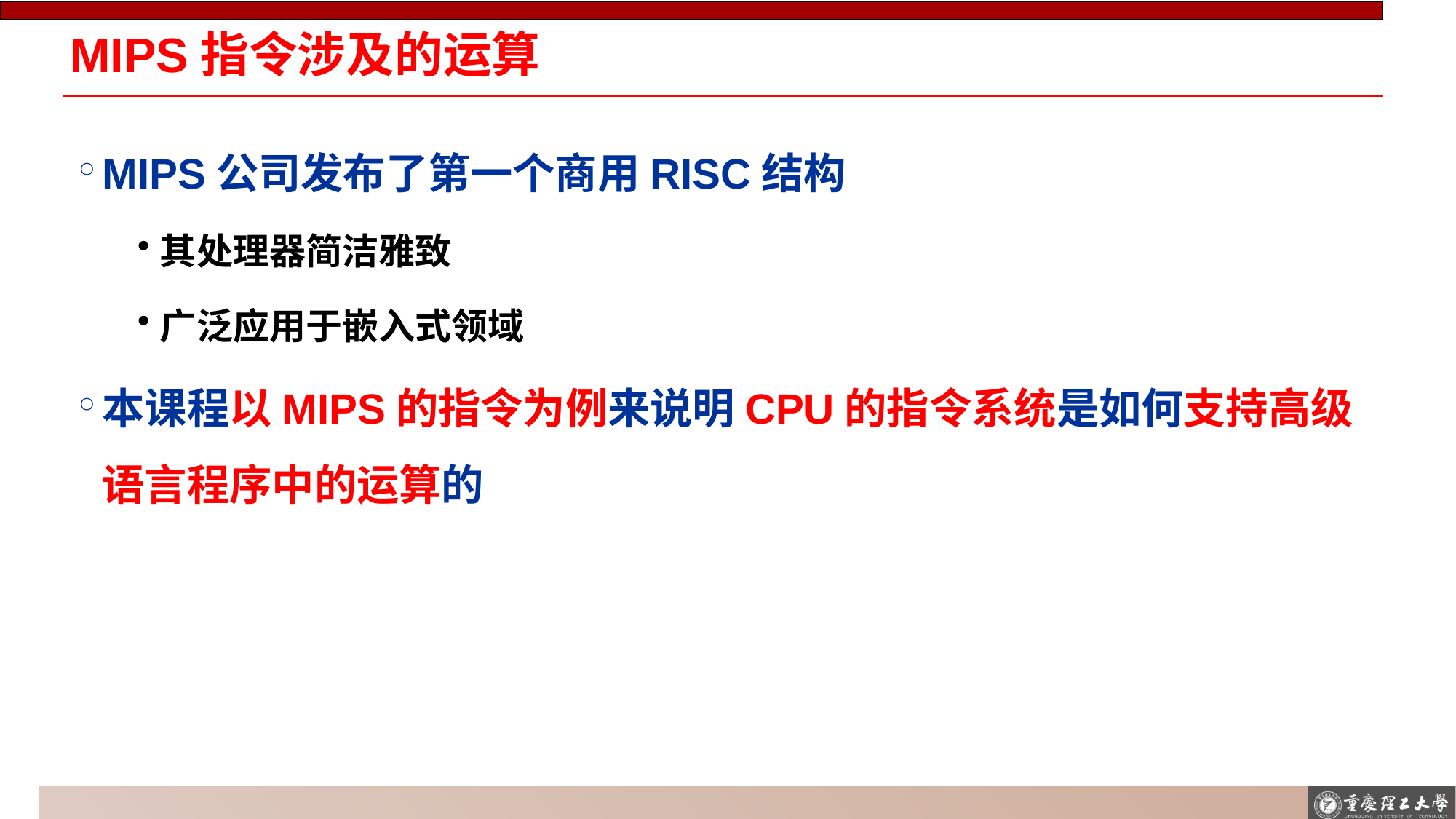

# MIPS指令涉及的运算
MIPS公司发布了第一个商用RISC结构
其处理器简洁雅致
广泛应用于嵌入式领域
本课程以MIPS的指令为例来说明CPU的指令系统是如何支持高级语言程序中的运算的